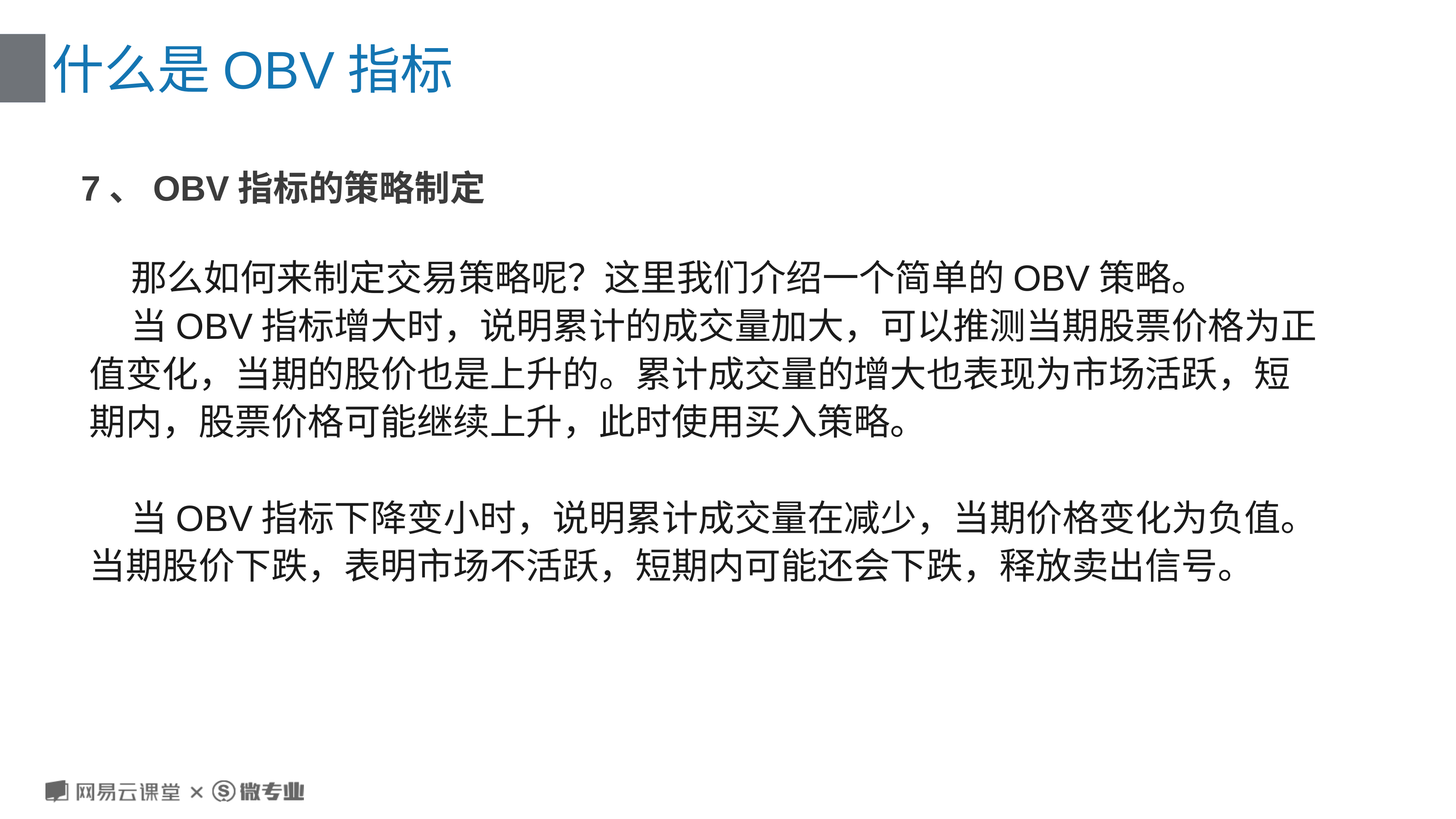

# 什么是OBV指标
7、OBV指标的策略制定

    那么如何来制定交易策略呢？这里我们介绍一个简单的OBV策略。
    当OBV指标增大时，说明累计的成交量加大，可以推测当期股票价格为正值变化，当期的股价也是上升的。累计成交量的增大也表现为市场活跃，短期内，股票价格可能继续上升，此时使用买入策略。

    当OBV指标下降变小时，说明累计成交量在减少，当期价格变化为负值。当期股价下跌，表明市场不活跃，短期内可能还会下跌，释放卖出信号。